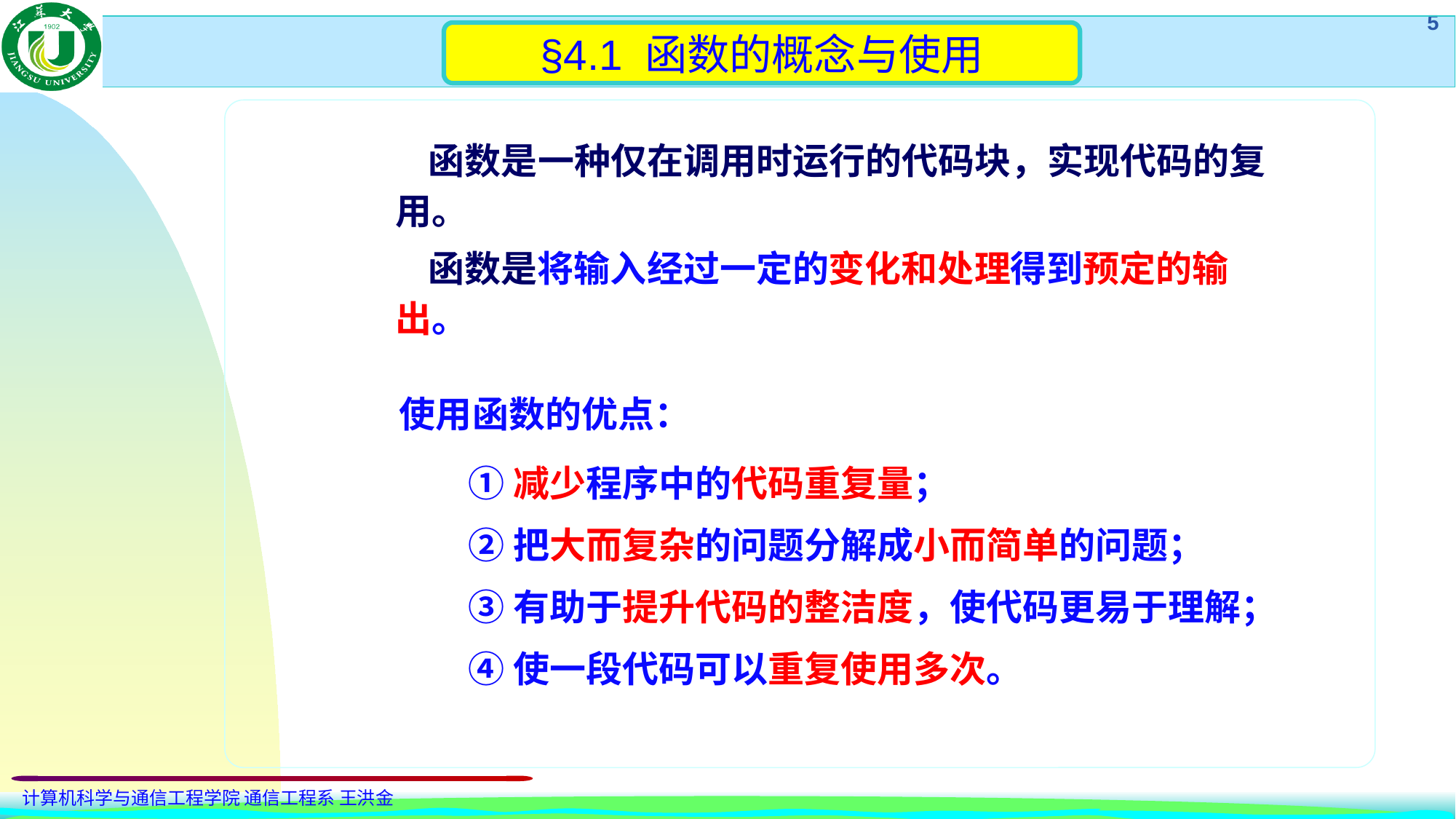

§4.1 函数的概念与使用
   函数是一种仅在调用时运行的代码块，实现代码的复用。
   函数是将输入经过一定的变化和处理得到预定的输出。
使用函数的优点：
①减少程序中的代码重复量；
②把大而复杂的问题分解成小而简单的问题；
③有助于提升代码的整洁度，使代码更易于理解；
④使一段代码可以重复使用多次。